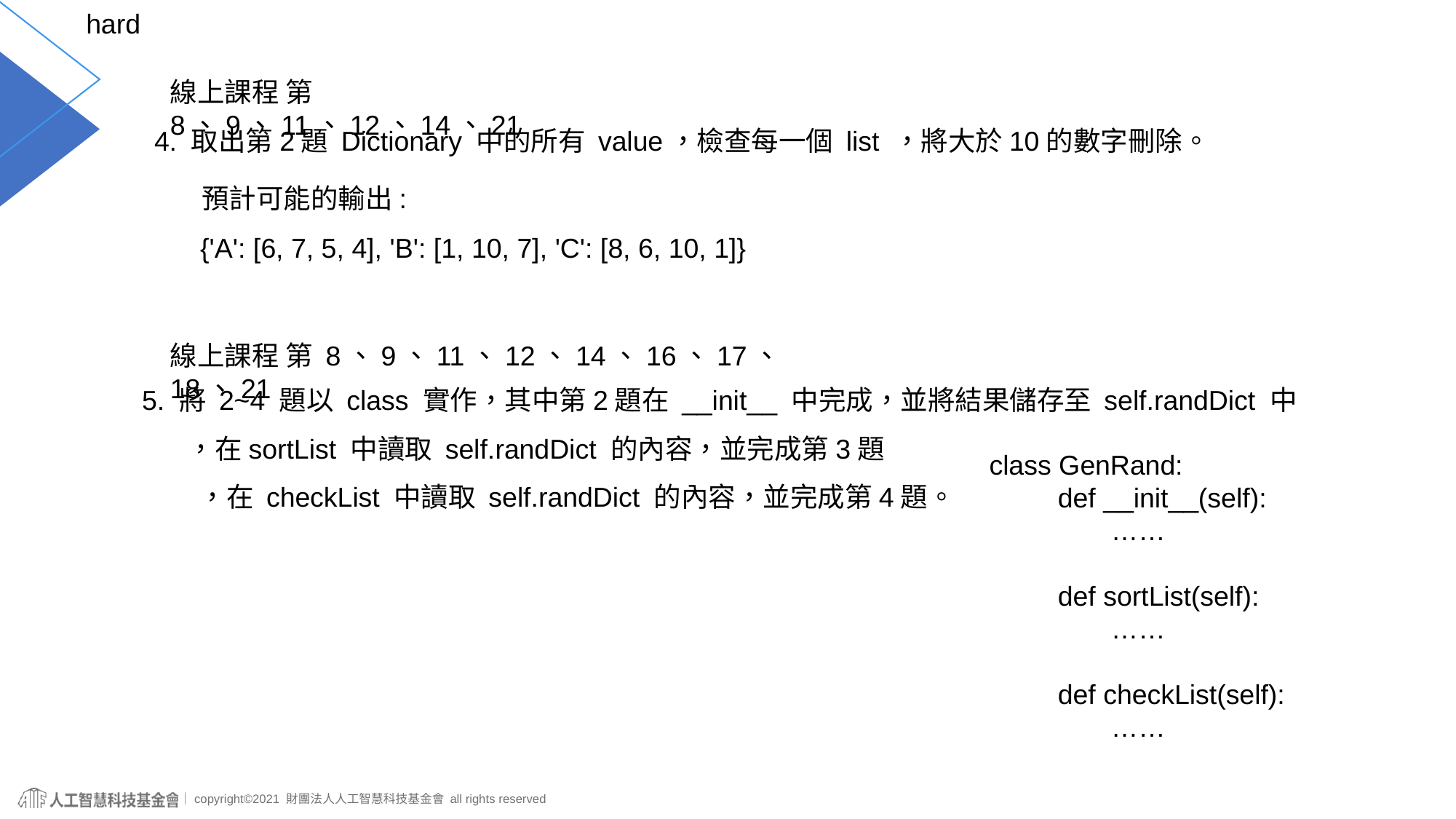

hard
線上課程 第 8、9、11、12、14、21
4. 取出第2題 Dictionary 中的所有 value，檢查每一個 list ，將大於10的數字刪除。
預計可能的輸出:
{'A': [6, 7, 5, 4], 'B': [1, 10, 7], 'C': [8, 6, 10, 1]}
線上課程 第 8、9、11、12、14、16、17、18、21
5. 將 2~4 題以 class 實作，其中第2題在 __init__ 中完成，並將結果儲存至 self.randDict 中
 ，在sortList 中讀取 self.randDict 的內容，並完成第3題
class GenRand:
         def __init__(self):
                ……

         def sortList(self):
                ……

         def checkList(self):
                ……
 ，在 checkList 中讀取 self.randDict 的內容，並完成第4題。